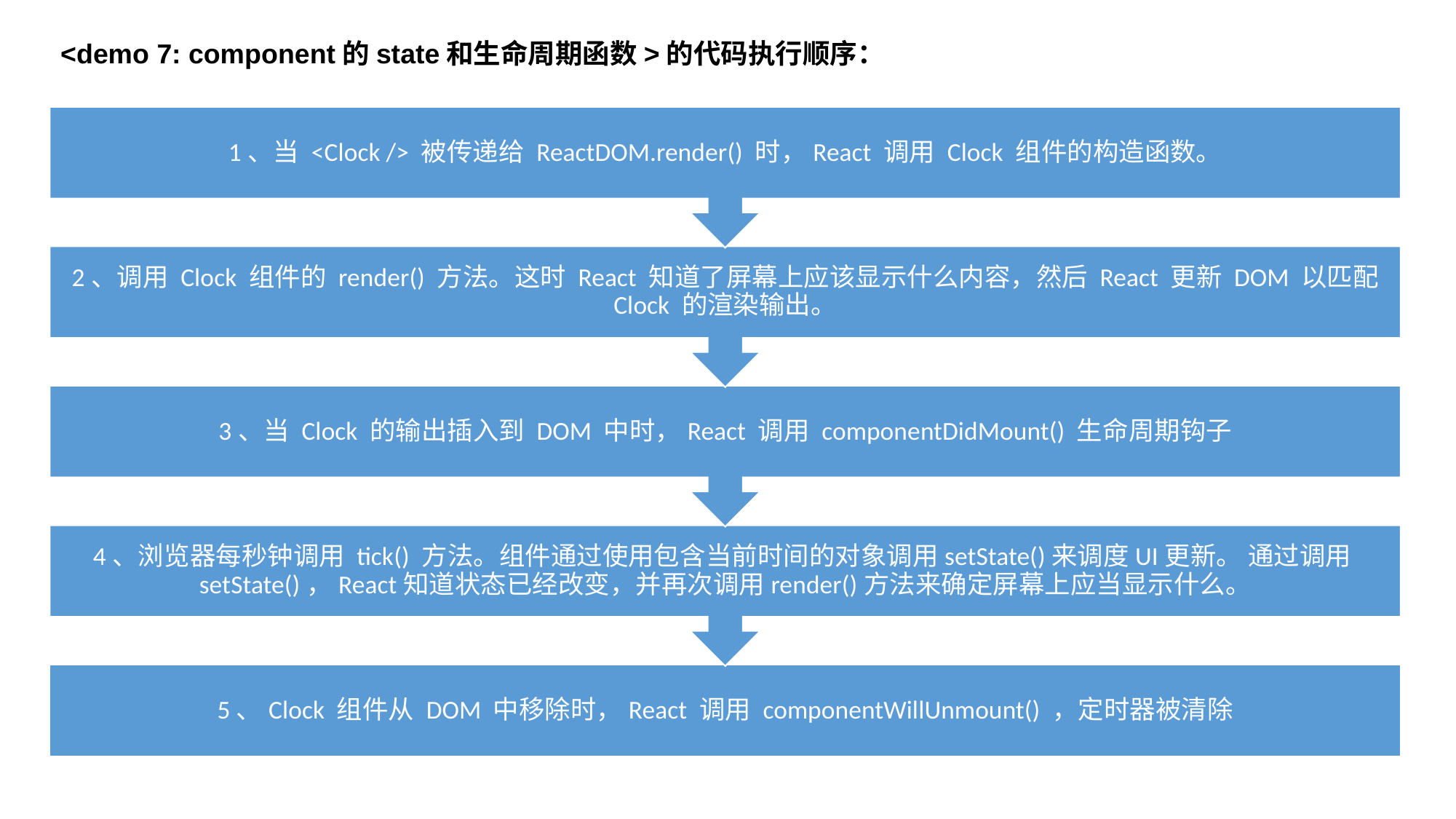

<demo 7: component的state和生命周期函数>的代码执行顺序：
5、Clock 组件从 DOM 中移除时，React 调用 componentWillUnmount() ，定时器被清除
4、浏览器每秒钟调用 tick() 方法。组件通过使用包含当前时间的对象调用setState()来调度UI更新。 通过调用setState()，React知道状态已经改变，并再次调用render()方法来确定屏幕上应当显示什么。
3、当 Clock 的输出插入到 DOM 中时，React 调用 componentDidMount() 生命周期钩子
2、调用 Clock 组件的 render() 方法。这时 React 知道了屏幕上应该显示什么内容，然后 React 更新 DOM 以匹配 Clock 的渲染输出。
1、当 <Clock /> 被传递给 ReactDOM.render() 时，React 调用 Clock 组件的构造函数。